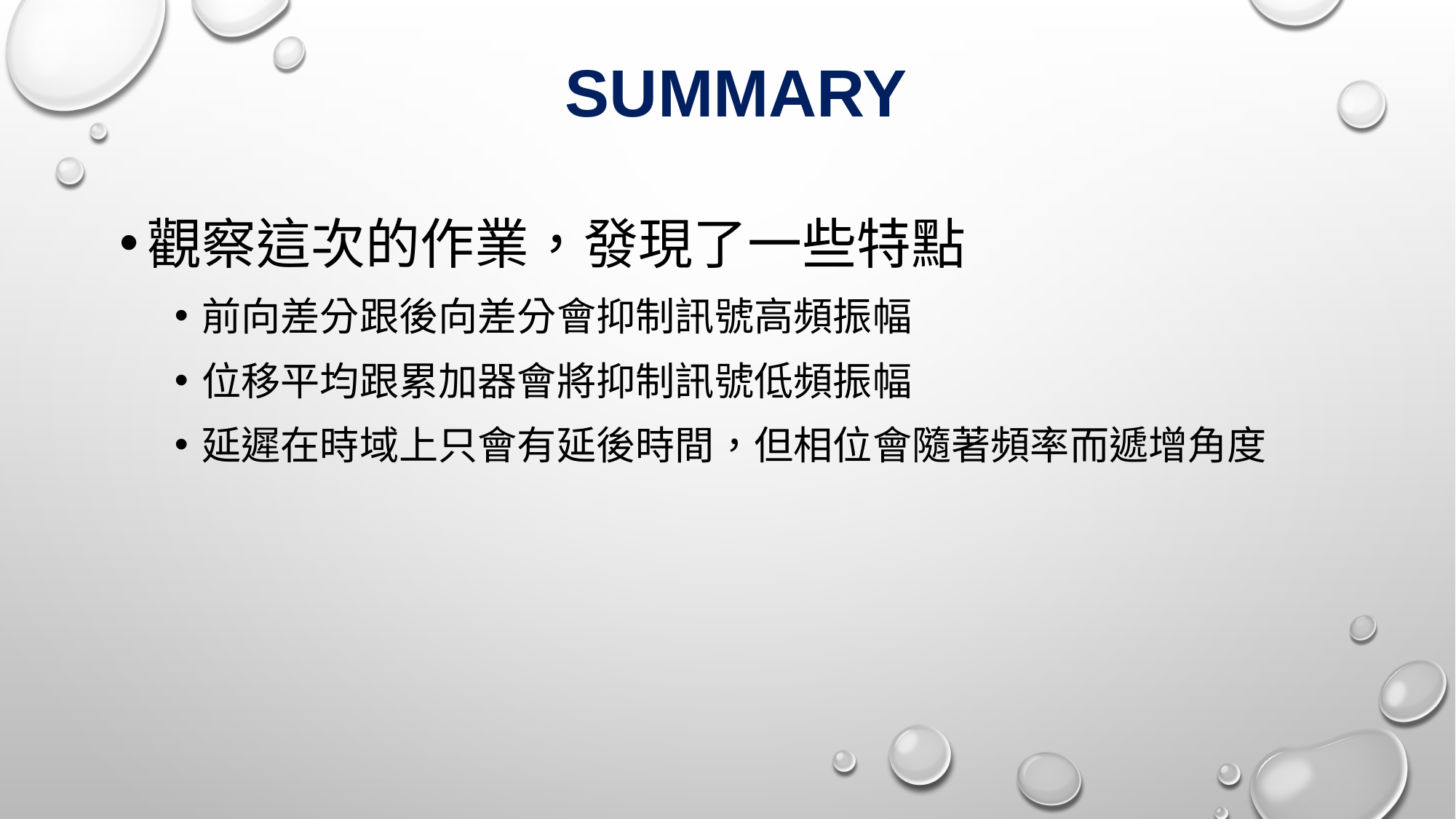

# Summary
觀察這次的作業，發現了一些特點
前向差分跟後向差分會抑制訊號高頻振幅
位移平均跟累加器會將抑制訊號低頻振幅
延遲在時域上只會有延後時間，但相位會隨著頻率而遞增角度